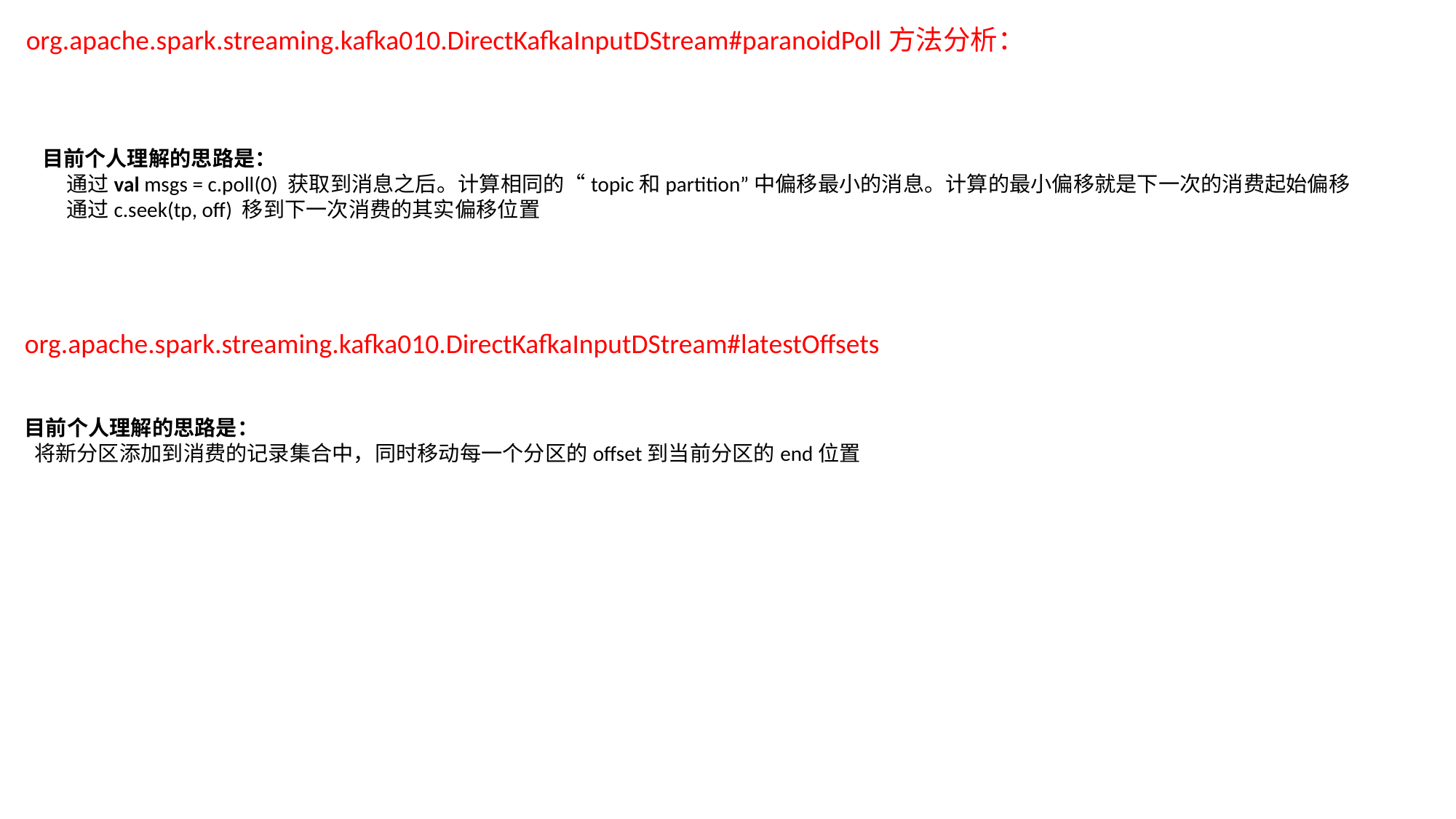

org.apache.spark.streaming.kafka010.DirectKafkaInputDStream#paranoidPoll方法分析：
目前个人理解的思路是：
    通过val msgs = c.poll(0) 获取到消息之后。计算相同的“topic和partition”中偏移最小的消息。计算的最小偏移就是下一次的消费起始偏移
    通过c.seek(tp, off) 移到下一次消费的其实偏移位置

org.apache.spark.streaming.kafka010.DirectKafkaInputDStream#latestOffsets
目前个人理解的思路是：
 将新分区添加到消费的记录集合中，同时移动每一个分区的offset到当前分区的end位置